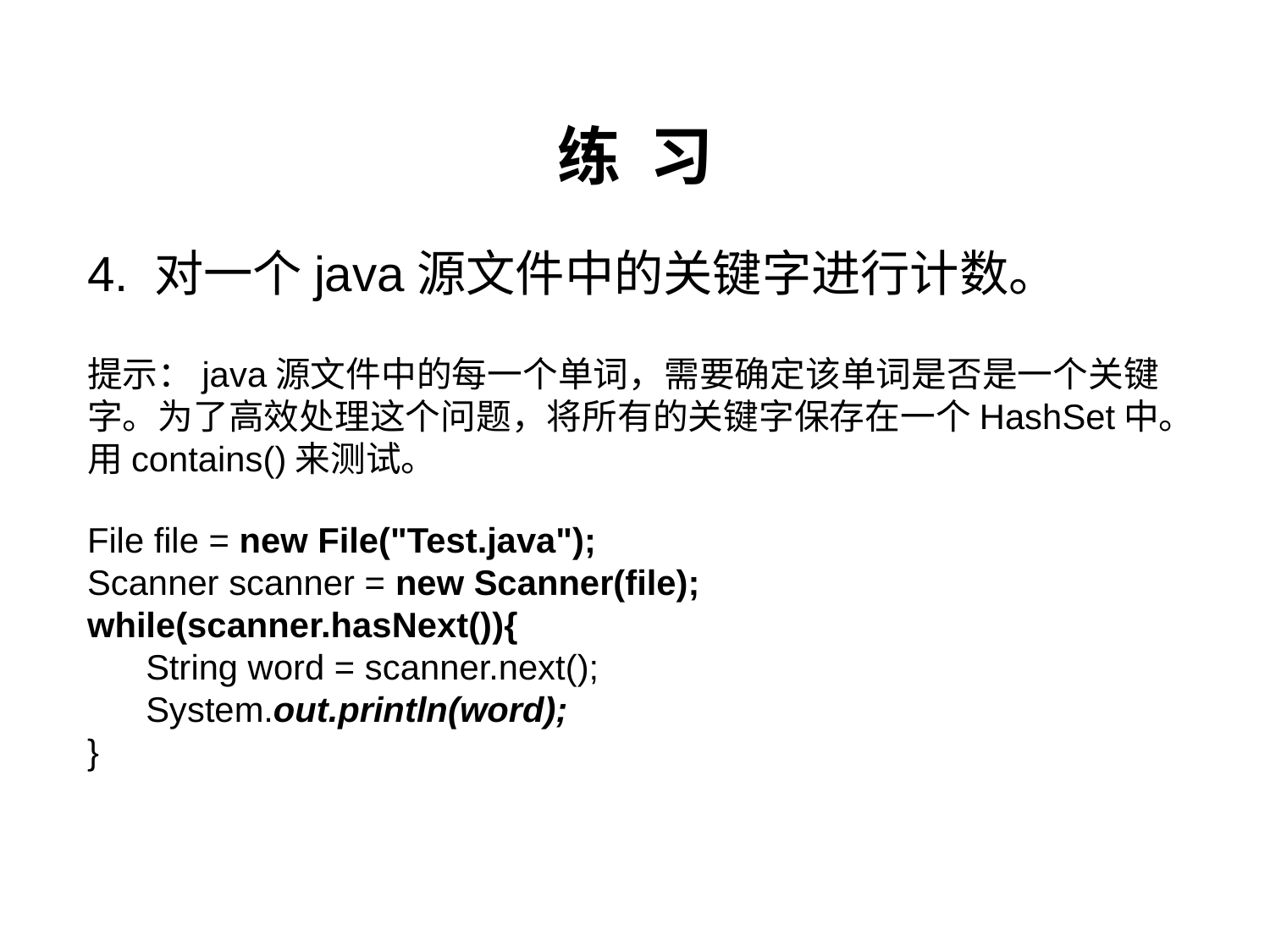

练  习
4. 对一个java源文件中的关键字进行计数。

提示：java源文件中的每一个单词，需要确定该单词是否是一个关键字。为了高效处理这个问题，将所有的关键字保存在一个HashSet中。用contains()来测试。

File file = new File("Test.java");
Scanner scanner = new Scanner(file);
while(scanner.hasNext()){
      String word = scanner.next();
      System.out.println(word);
}